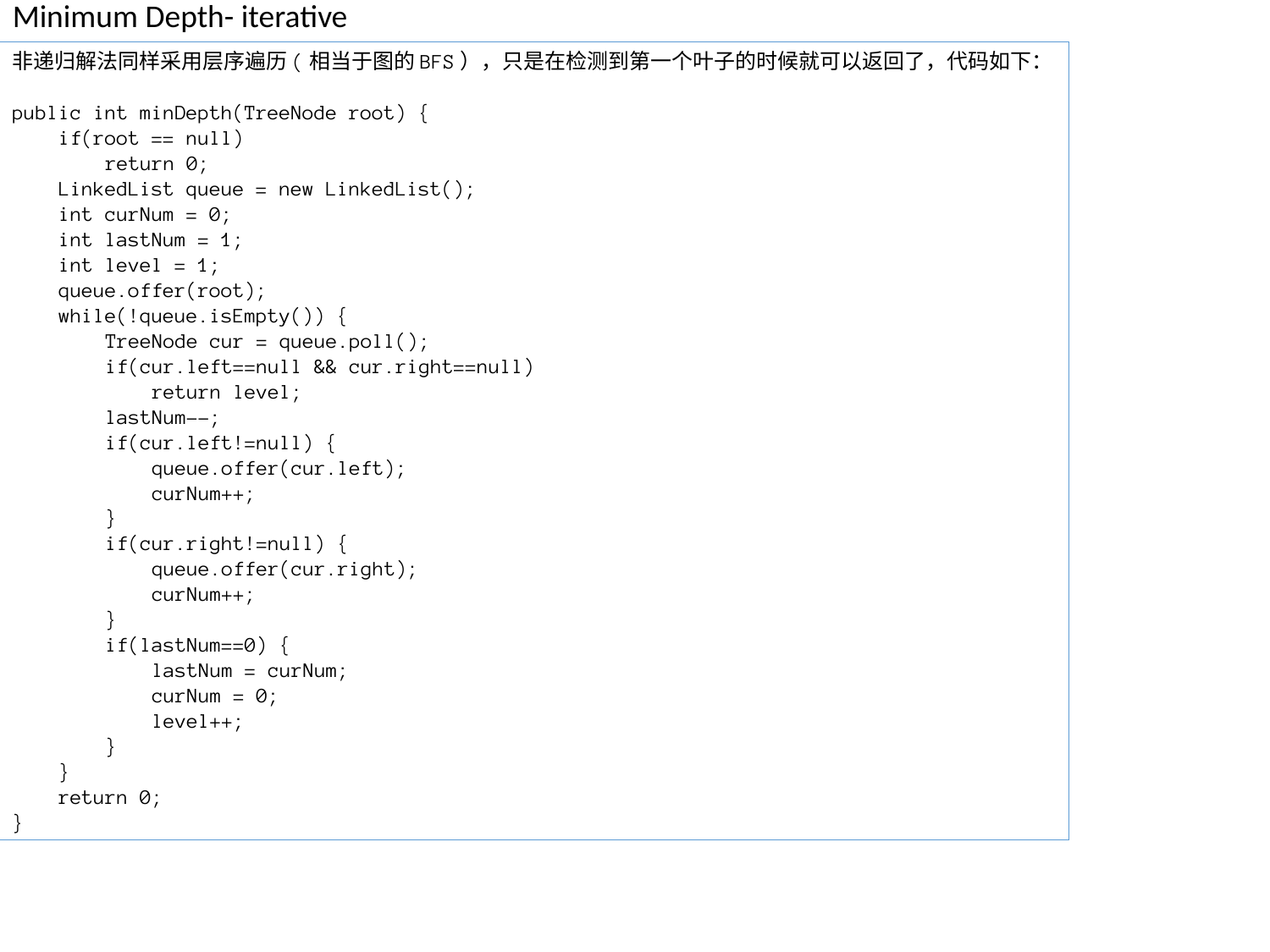

Minimum Depth- iterative
非递归解法同样采用层序遍历(相当于图的BFS），只是在检测到第一个叶子的时候就可以返回了，代码如下：

public int minDepth(TreeNode root) {
    if(root == null)
        return 0;
    LinkedList queue = new LinkedList();
    int curNum = 0;
    int lastNum = 1;
    int level = 1;
    queue.offer(root);
    while(!queue.isEmpty()) {
        TreeNode cur = queue.poll();
        if(cur.left==null && cur.right==null)
            return level;
        lastNum--;
        if(cur.left!=null) {
            queue.offer(cur.left);
            curNum++;
        }
        if(cur.right!=null) {
            queue.offer(cur.right);
            curNum++;
        }
        if(lastNum==0) {
            lastNum = curNum;
            curNum = 0;
            level++;
        }
    }
    return 0;
}